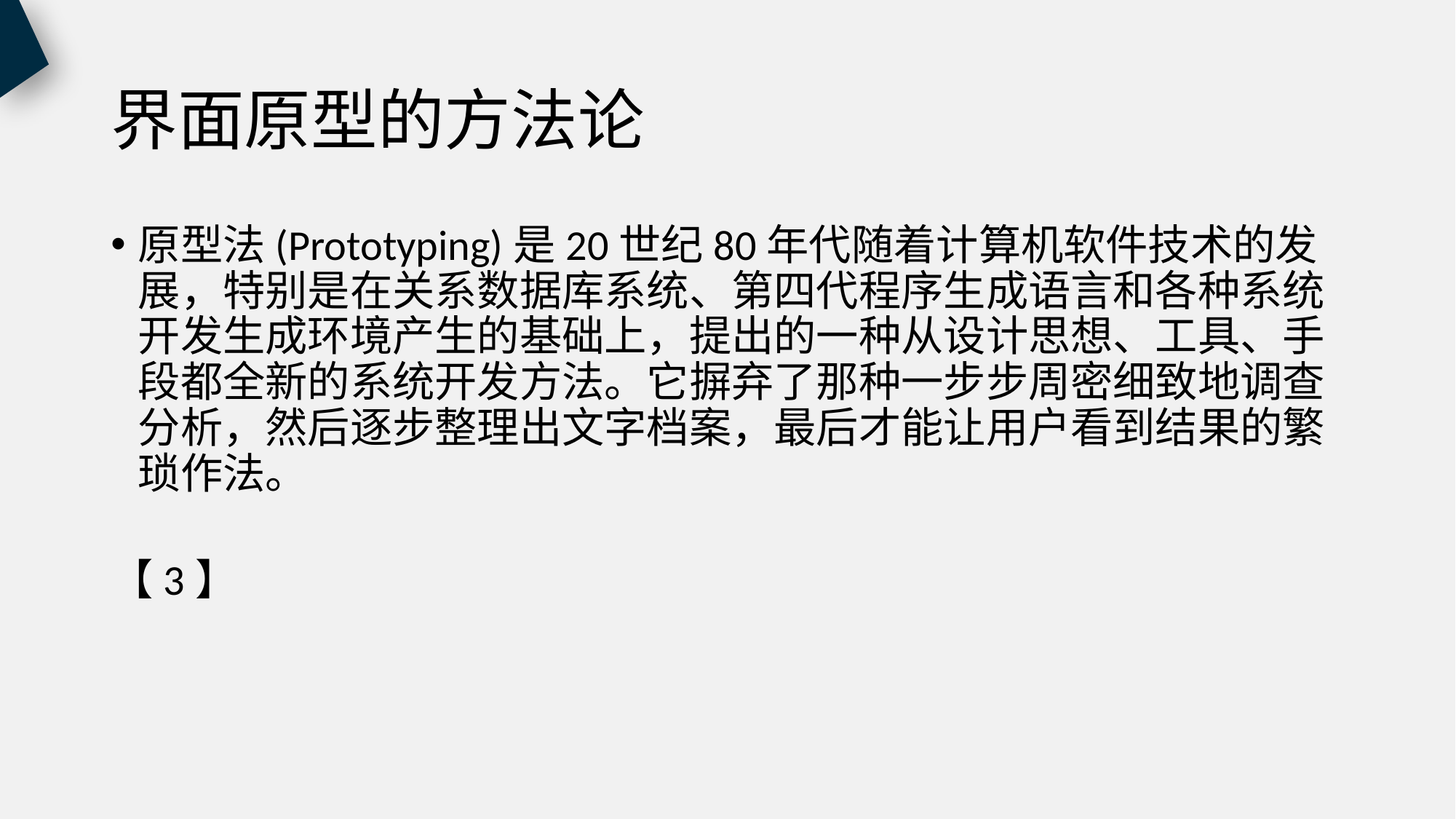

# 界面原型的方法论
原型法(Prototyping)是20世纪80年代随着计算机软件技术的发展，特别是在关系数据库系统、第四代程序生成语言和各种系统开发生成环境产生的基础上，提出的一种从设计思想、工具、手段都全新的系统开发方法。它摒弃了那种一步步周密细致地调查分析，然后逐步整理出文字档案，最后才能让用户看到结果的繁琐作法。
										     【3】